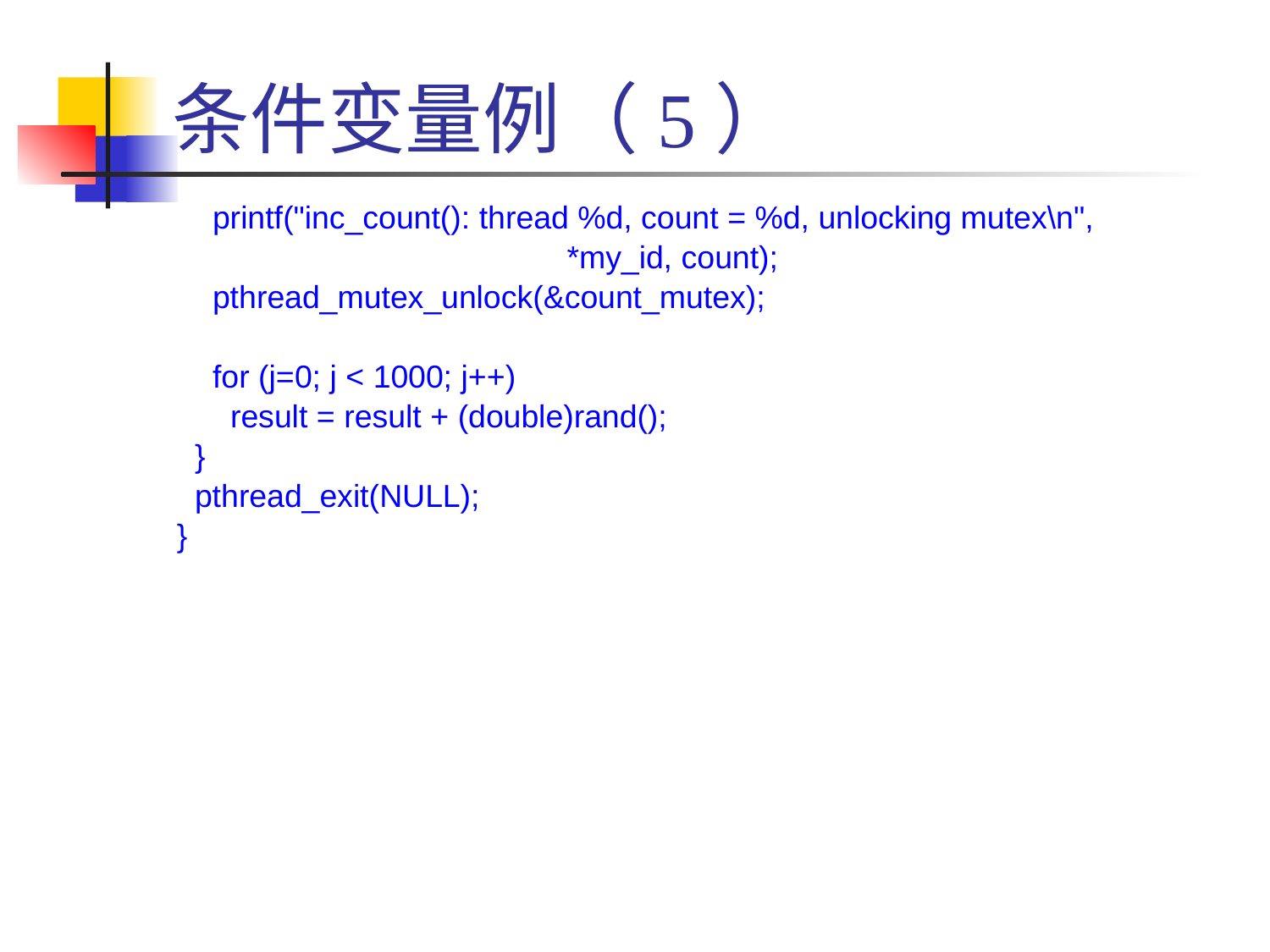

# 条件变量例（5）
    printf("inc_count(): thread %d, count = %d, unlocking mutex\n",
	  		 *my_id, count);
    pthread_mutex_unlock(&count_mutex);

    for (j=0; j < 1000; j++)
      result = result + (double)rand();
  }
  pthread_exit(NULL);
}